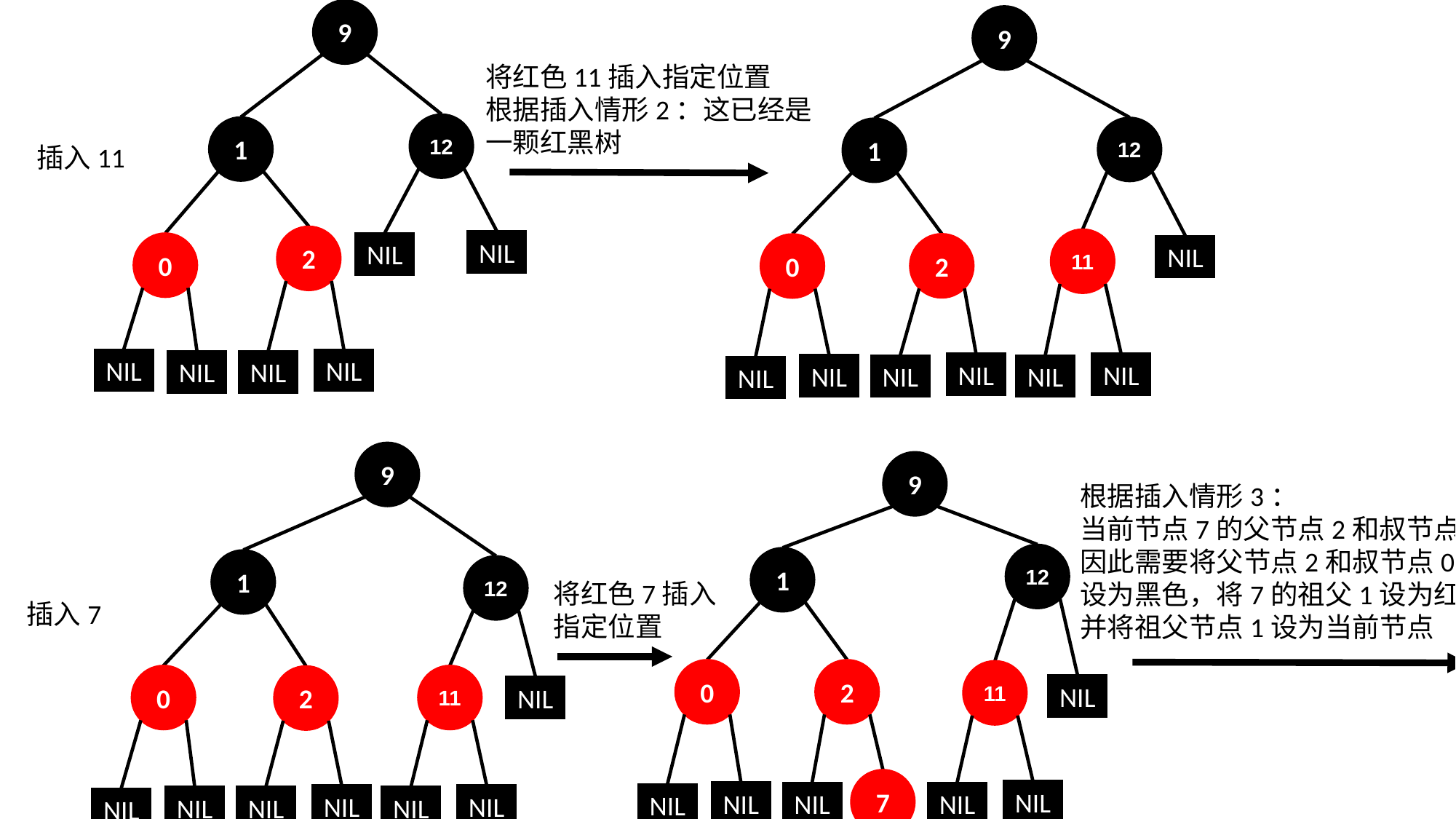

9
9
将红色11插入指定位置
根据插入情形2：这已经是
一颗红黑树
12
1
12
1
插入11
2
11
NIL
NIL
0
2
0
NIL
NIL
NIL
NIL
NIL
NIL
NIL
NIL
NIL
NIL
NIL
9
9
9
根据插入情形3：
当前节点7的父节点2和叔节点0都是红色。
因此需要将父节点2和叔节点0都
设为黑色，将7的祖父1设为红色，
并将祖父节点1设为当前节点
12
1
1
1
12
12
将红色7插入
指定位置
插入7
0
2
11
0
11
0
2
2
11
NIL
NIL
NIL
7
7
NIL
NIL
NIL
NIL
NIL
NIL
NIL
NIL
NIL
NIL
NIL
NIL
NIL
NIL
NIL
NIL
NIL
NIL
NIL
NIL